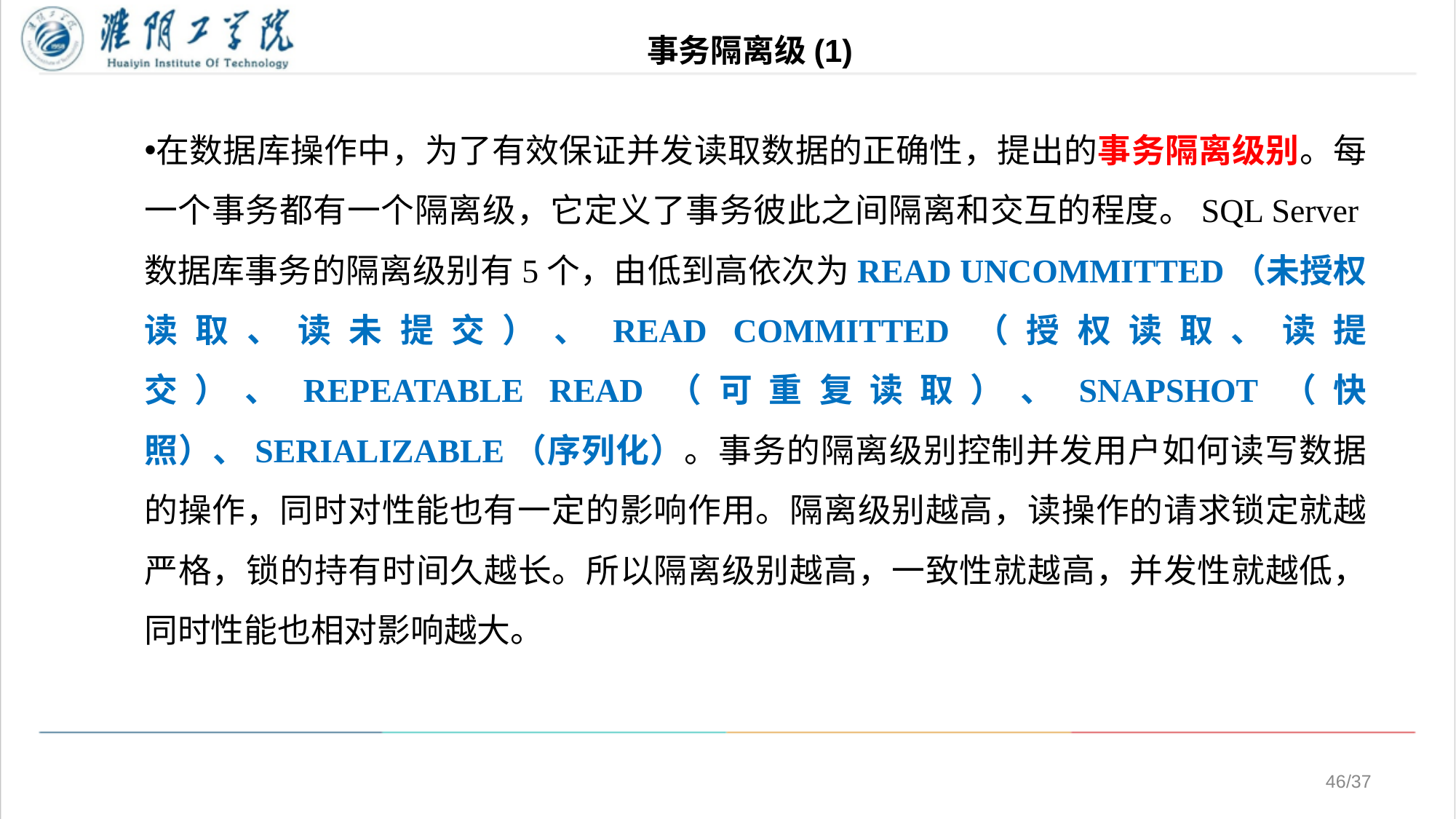

# 事务隔离级(1)
在数据库操作中，为了有效保证并发读取数据的正确性，提出的事务隔离级别。每一个事务都有一个隔离级，它定义了事务彼此之间隔离和交互的程度。SQL Server数据库事务的隔离级别有5个，由低到高依次为READ UNCOMMITTED（未授权读取、读未提交）、READ COMMITTED（授权读取、读提交）、REPEATABLE READ（可重复读取）、SNAPSHOT（快照）、SERIALIZABLE（序列化）。事务的隔离级别控制并发用户如何读写数据的操作，同时对性能也有一定的影响作用。隔离级别越高，读操作的请求锁定就越严格，锁的持有时间久越长。所以隔离级别越高，一致性就越高，并发性就越低，同时性能也相对影响越大。

46/37